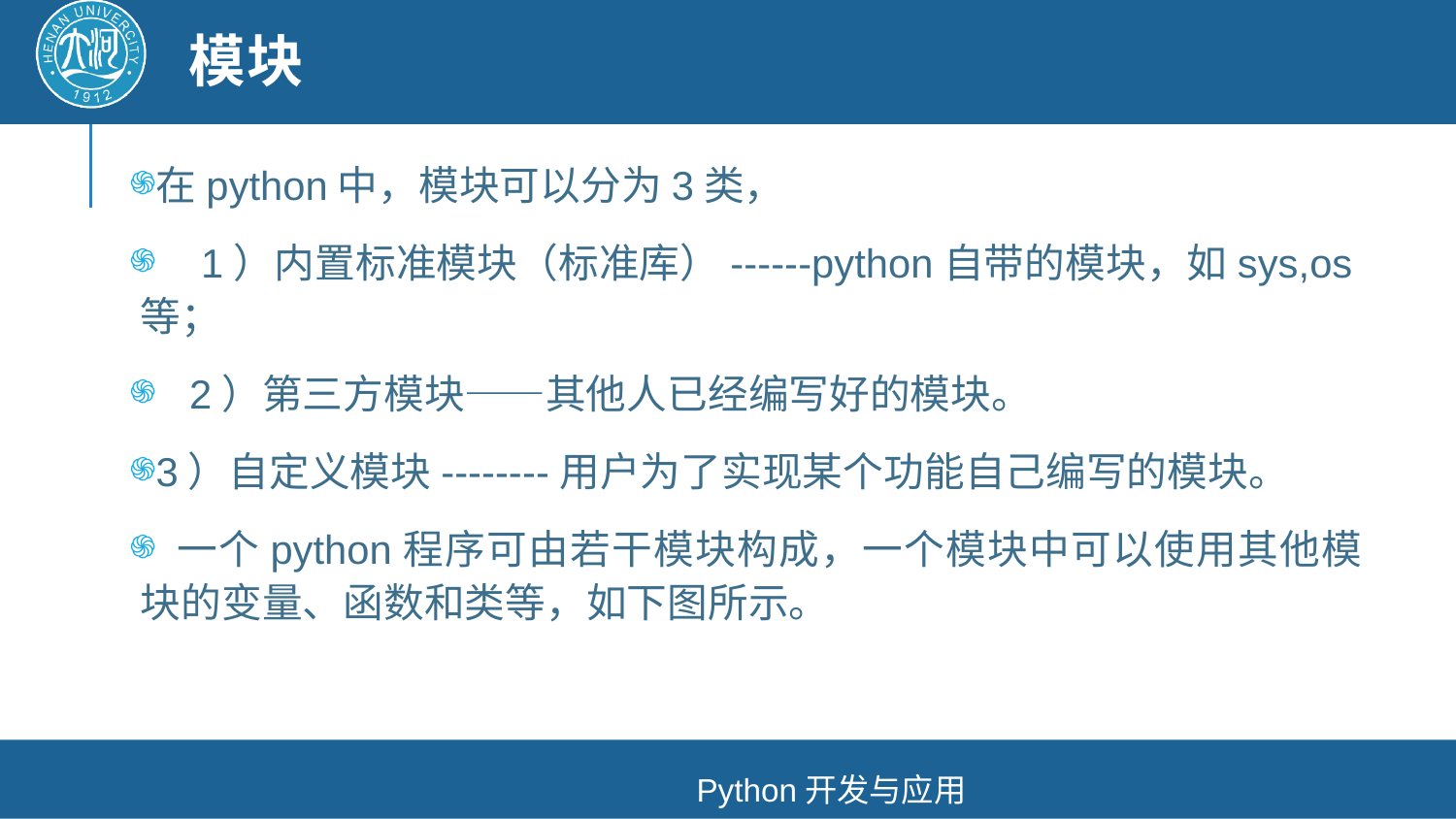

# 模块
在python中，模块可以分为3类，
    1）内置标准模块（标准库）------python自带的模块，如sys,os等；
   2）第三方模块——其他人已经编写好的模块。
3）自定义模块--------用户为了实现某个功能自己编写的模块。
 一个python程序可由若干模块构成，一个模块中可以使用其他模块的变量、函数和类等，如下图所示。

Python开发与应用
38